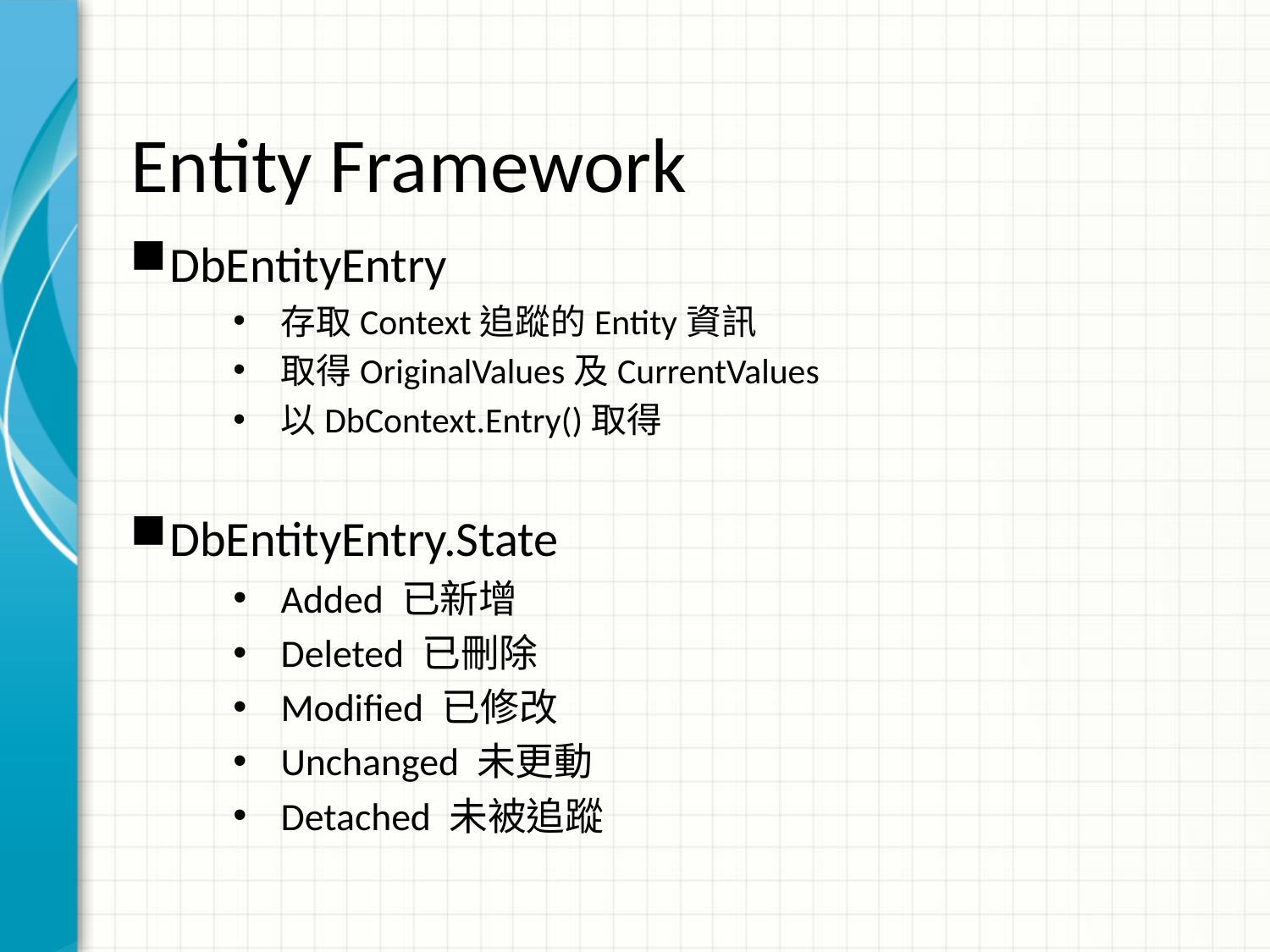

# Entity Framework
DbEntityEntry
存取Context追蹤的Entity資訊
取得OriginalValues及CurrentValues
以DbContext.Entry()取得

DbEntityEntry.State
Added 已新增
Deleted 已刪除
Modified 已修改
Unchanged 未更動
Detached 未被追蹤